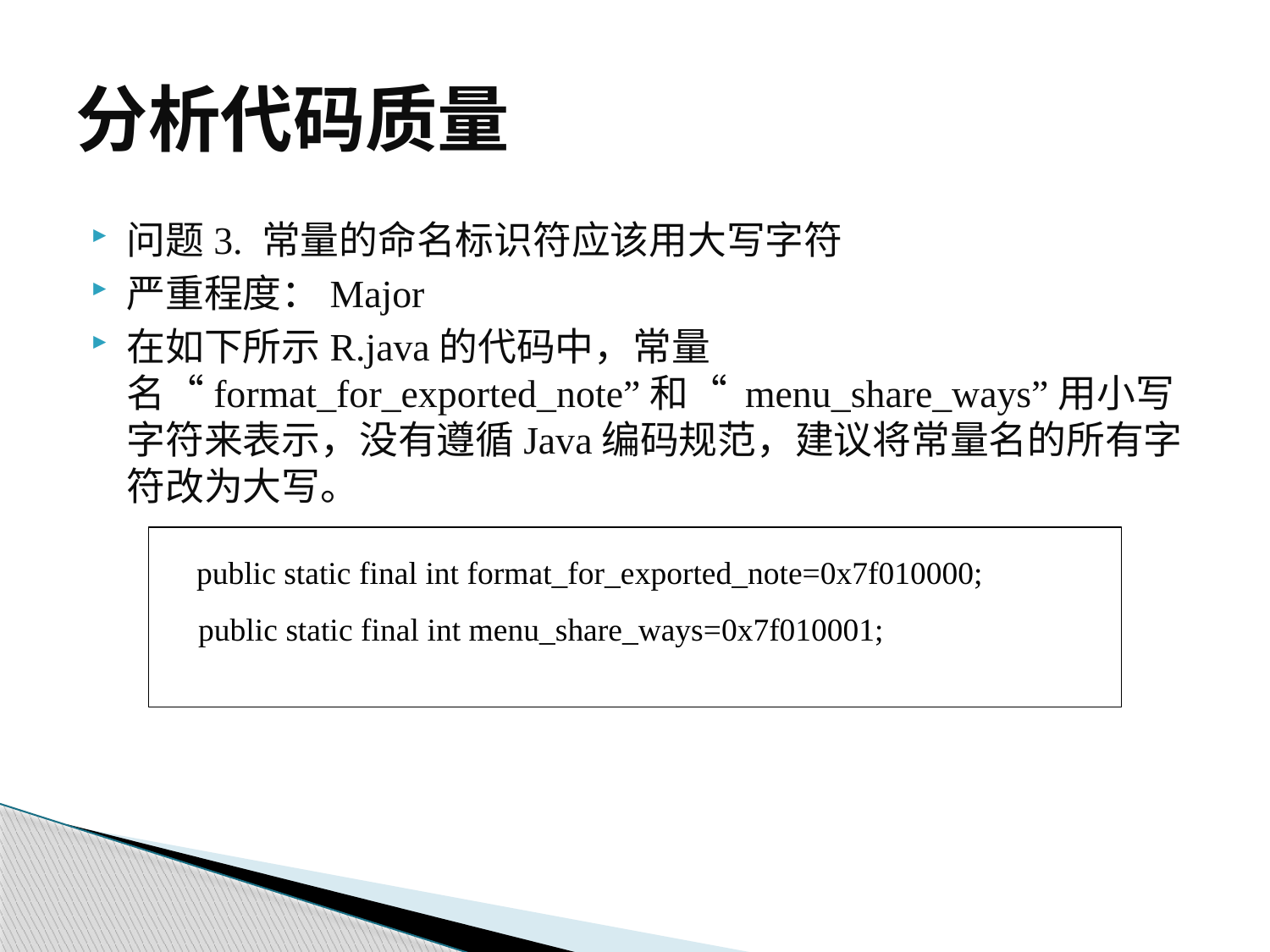

# 分析代码质量

问题3. 常量的命名标识符应该用大写字符
严重程度：Major
在如下所示R.java的代码中，常量名“format_for_exported_note”和“ menu_share_ways”用小写字符来表示，没有遵循Java编码规范，建议将常量名的所有字符改为大写。

public static final int format_for_exported_note=0x7f010000;
public static final int menu_share_ways=0x7f010001;